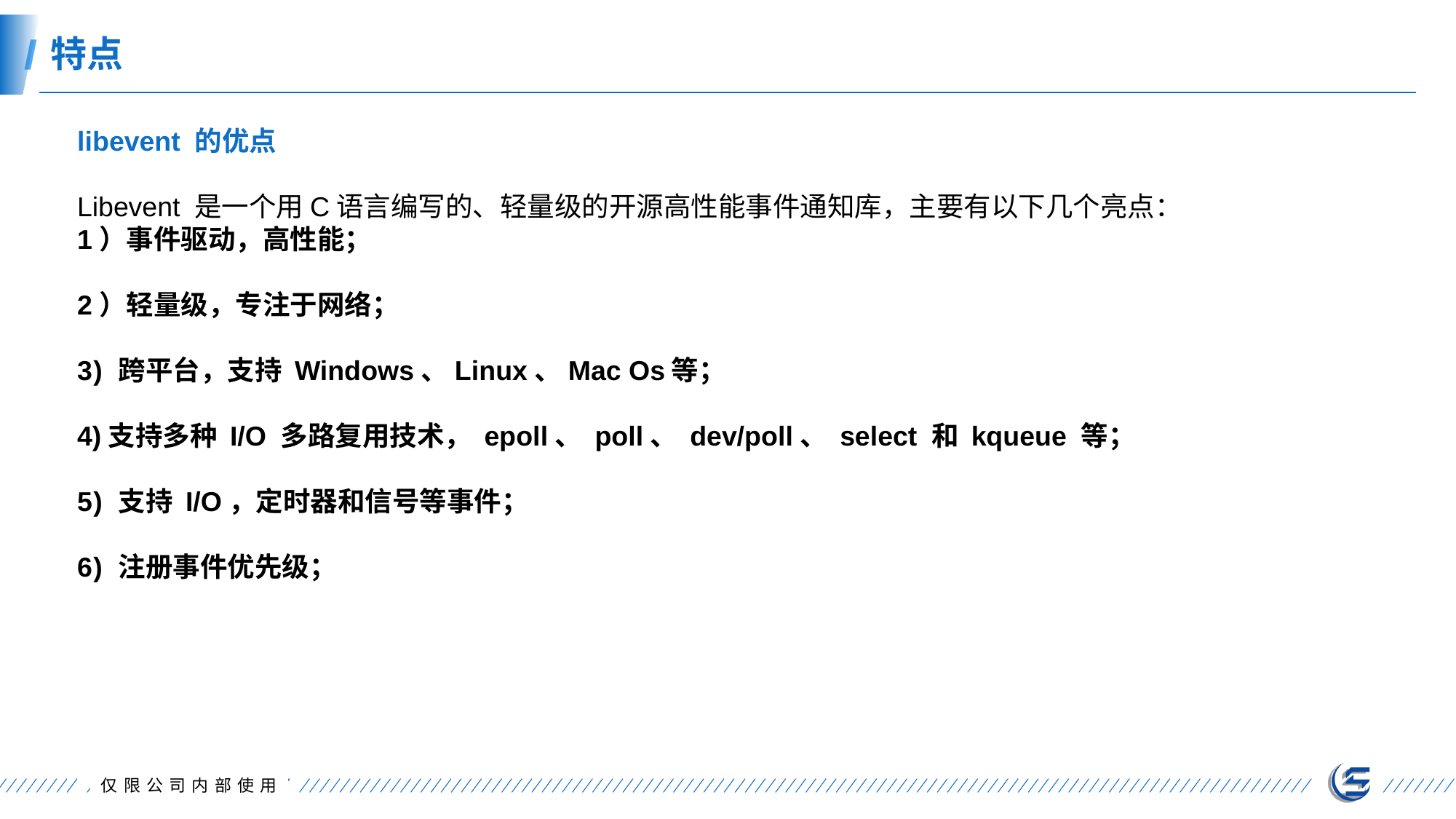

特点
libevent 的优点
Libevent 是一个用C语言编写的、轻量级的开源高性能事件通知库，主要有以下几个亮点：
1）事件驱动，高性能；

2）轻量级，专注于网络；

跨平台，支持 Windows、Linux、Mac Os等；

4)支持多种 I/O 多路复用技术， epoll、 poll、 dev/poll、 select 和 kqueue 等；

支持 I/O，定时器和信号等事件；

注册事件优先级；